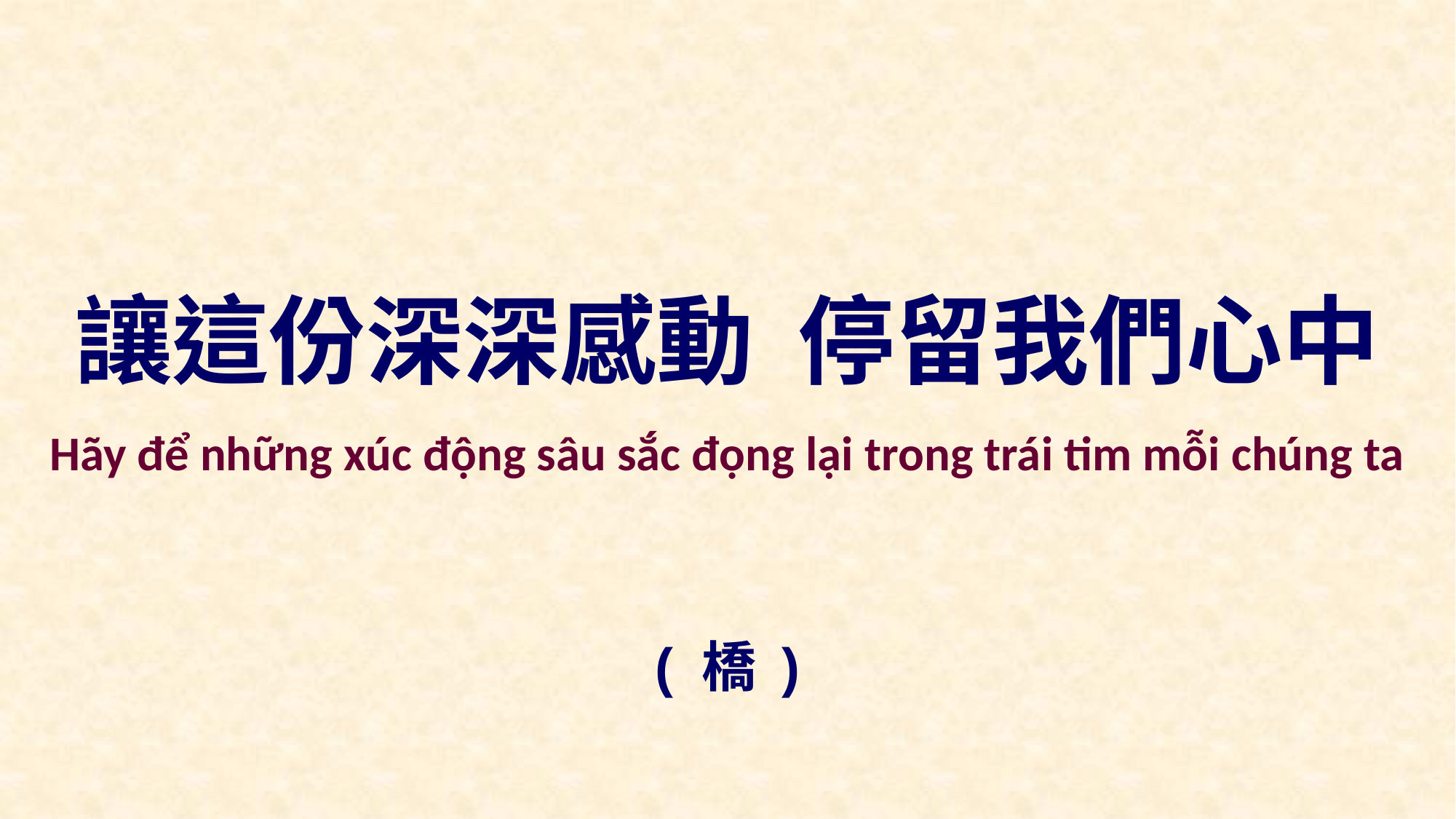

讓這份深深感動  停留我們心中
Hãy để những xúc động sâu sắc đọng lại trong trái tim mỗi chúng ta
( 橋 )